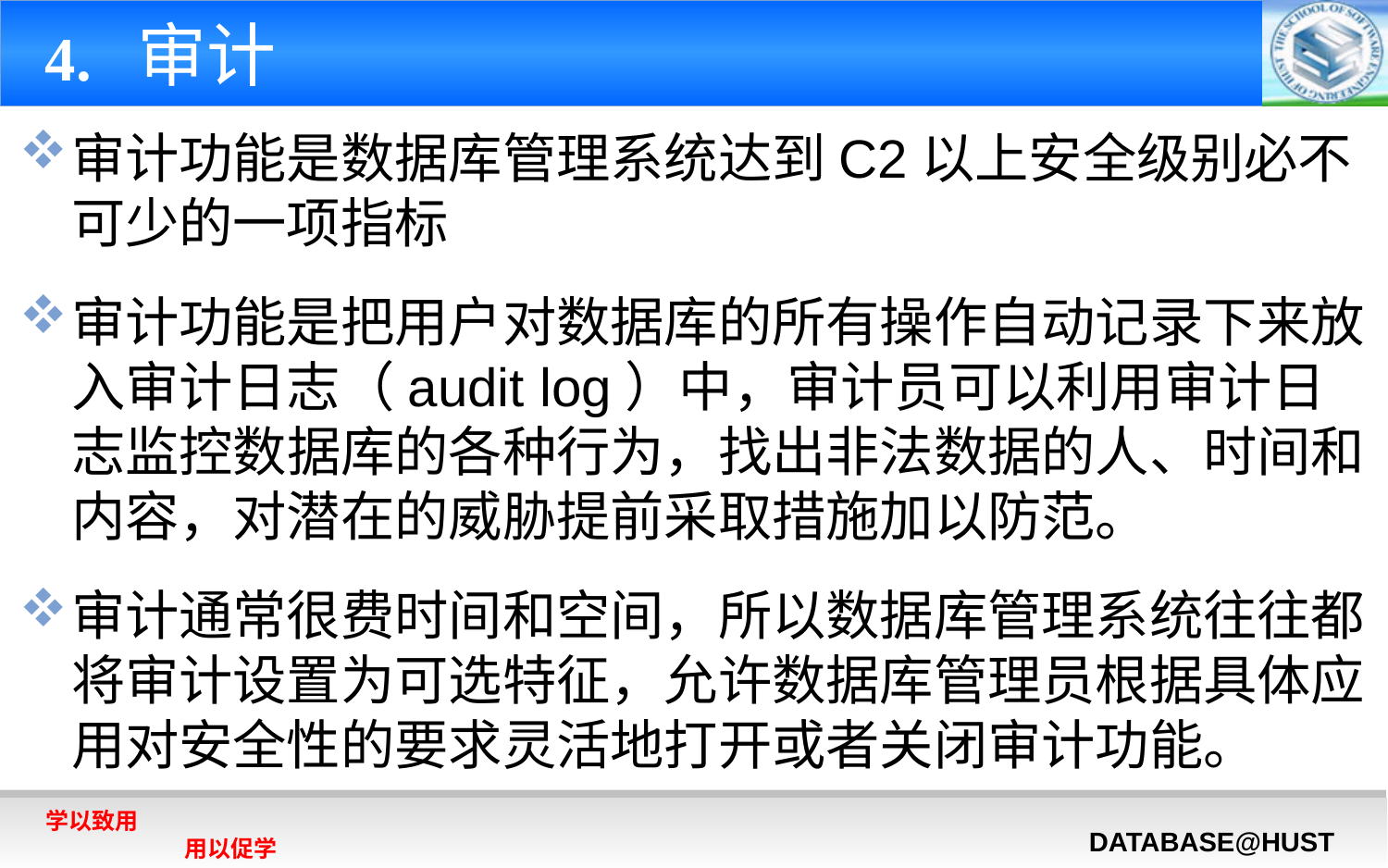

# 4.  审计
审计功能是数据库管理系统达到C2以上安全级别必不可少的一项指标
审计功能是把用户对数据库的所有操作自动记录下来放入审计日志（audit log）中，审计员可以利用审计日志监控数据库的各种行为，找出非法数据的人、时间和内容，对潜在的威胁提前采取措施加以防范。
审计通常很费时间和空间，所以数据库管理系统往往都将审计设置为可选特征，允许数据库管理员根据具体应用对安全性的要求灵活地打开或者关闭审计功能。